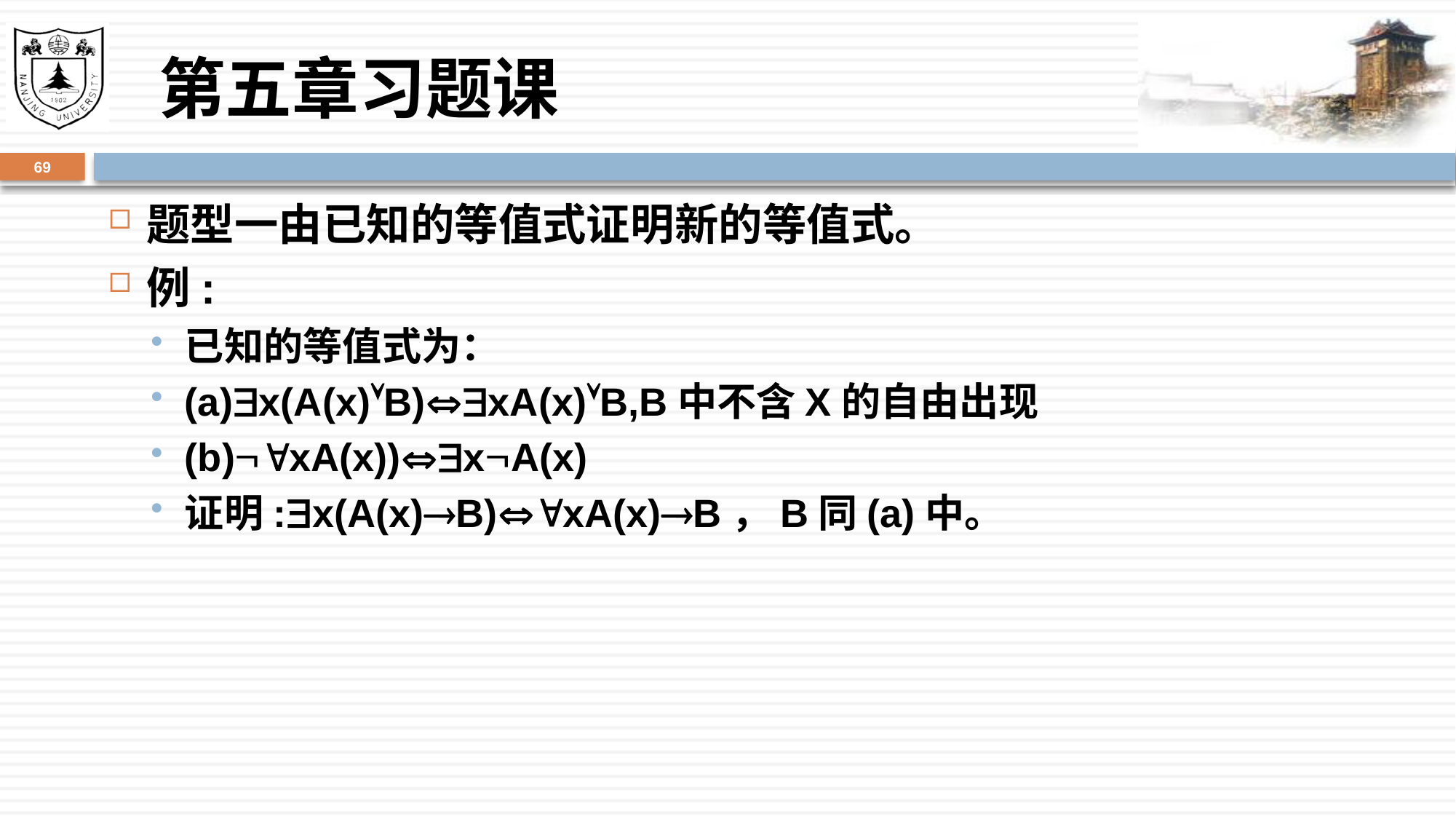

# 第五章习题课
69
题型一由已知的等值式证明新的等值式。
例:
已知的等值式为：
(a)∃x(A(x)∨B)⇔∃xA(x)∨B,B中不含X的自由出现
(b)¬∀xA(x))⇔∃x¬A(x)
证明:∃x(A(x)→B)⇔∀xA(x)→B，B同(a)中。